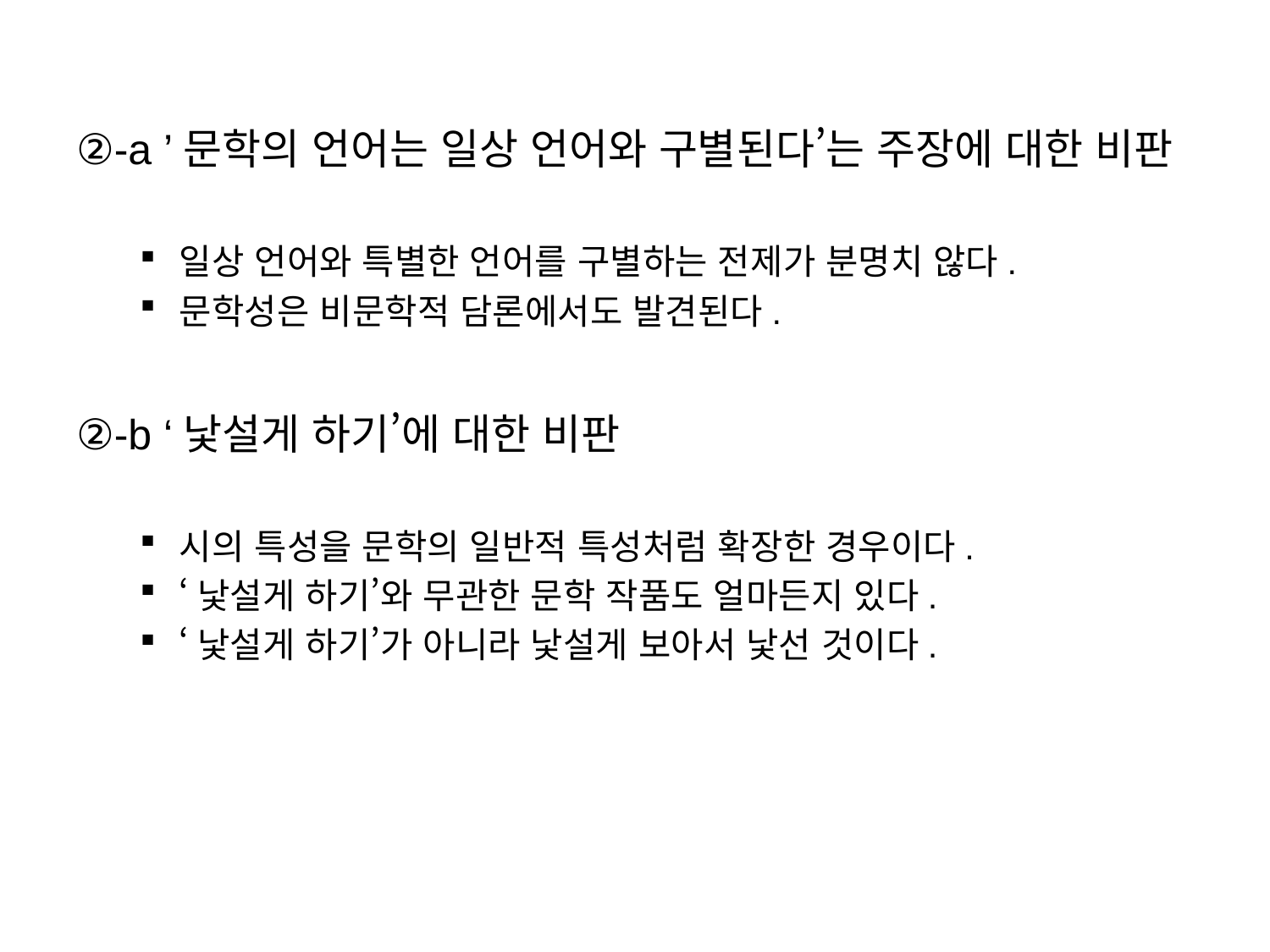

②-a ’문학의 언어는 일상 언어와 구별된다’는 주장에 대한 비판

일상 언어와 특별한 언어를 구별하는 전제가 분명치 않다.
문학성은 비문학적 담론에서도 발견된다.

②-b ‘낯설게 하기’에 대한 비판

시의 특성을 문학의 일반적 특성처럼 확장한 경우이다.
‘낯설게 하기’와 무관한 문학 작품도 얼마든지 있다.
‘낯설게 하기’가 아니라 낯설게 보아서 낯선 것이다.